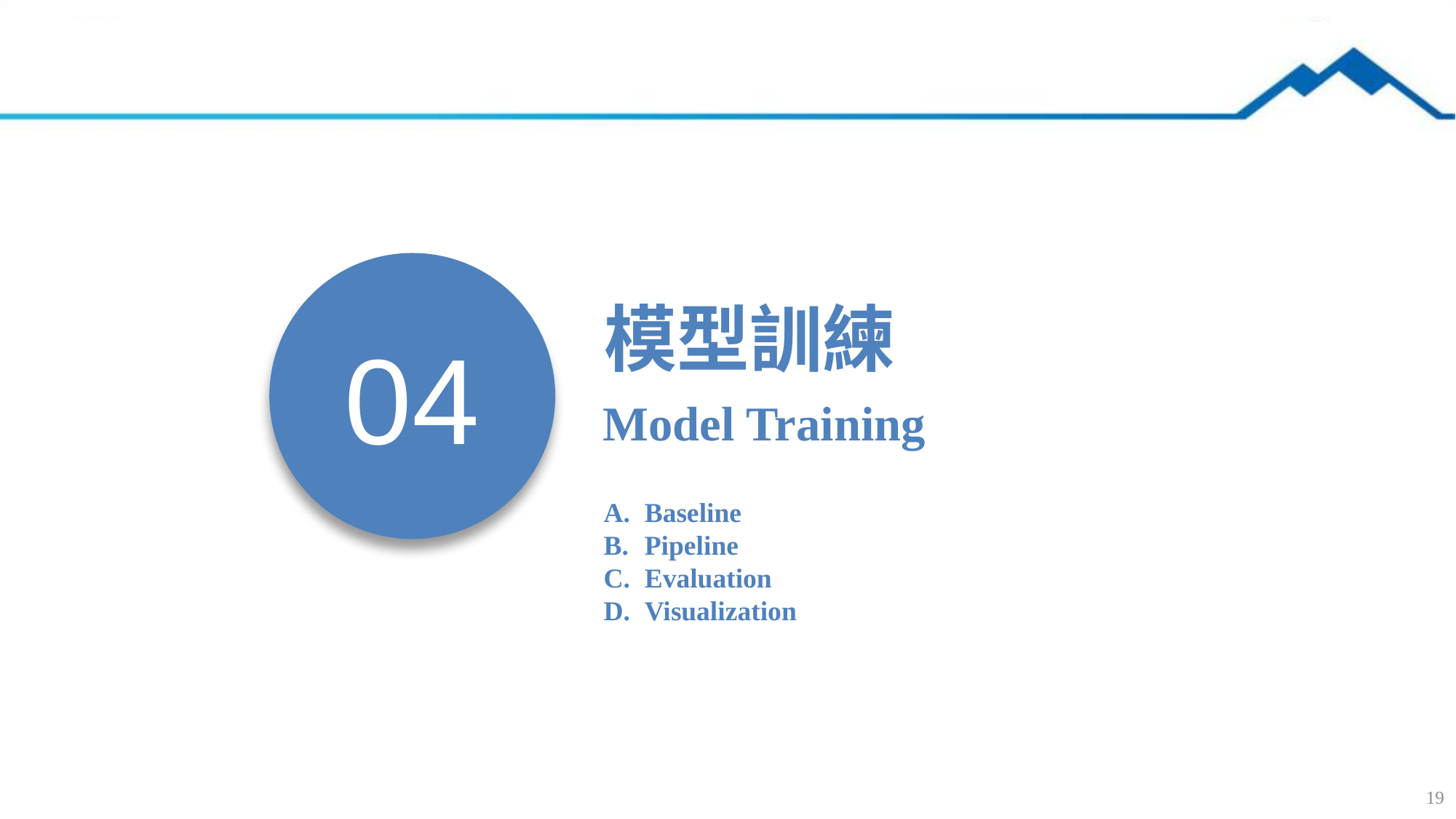

04
模型訓練
Model Training
Baseline
Pipeline
Evaluation
Visualization

19